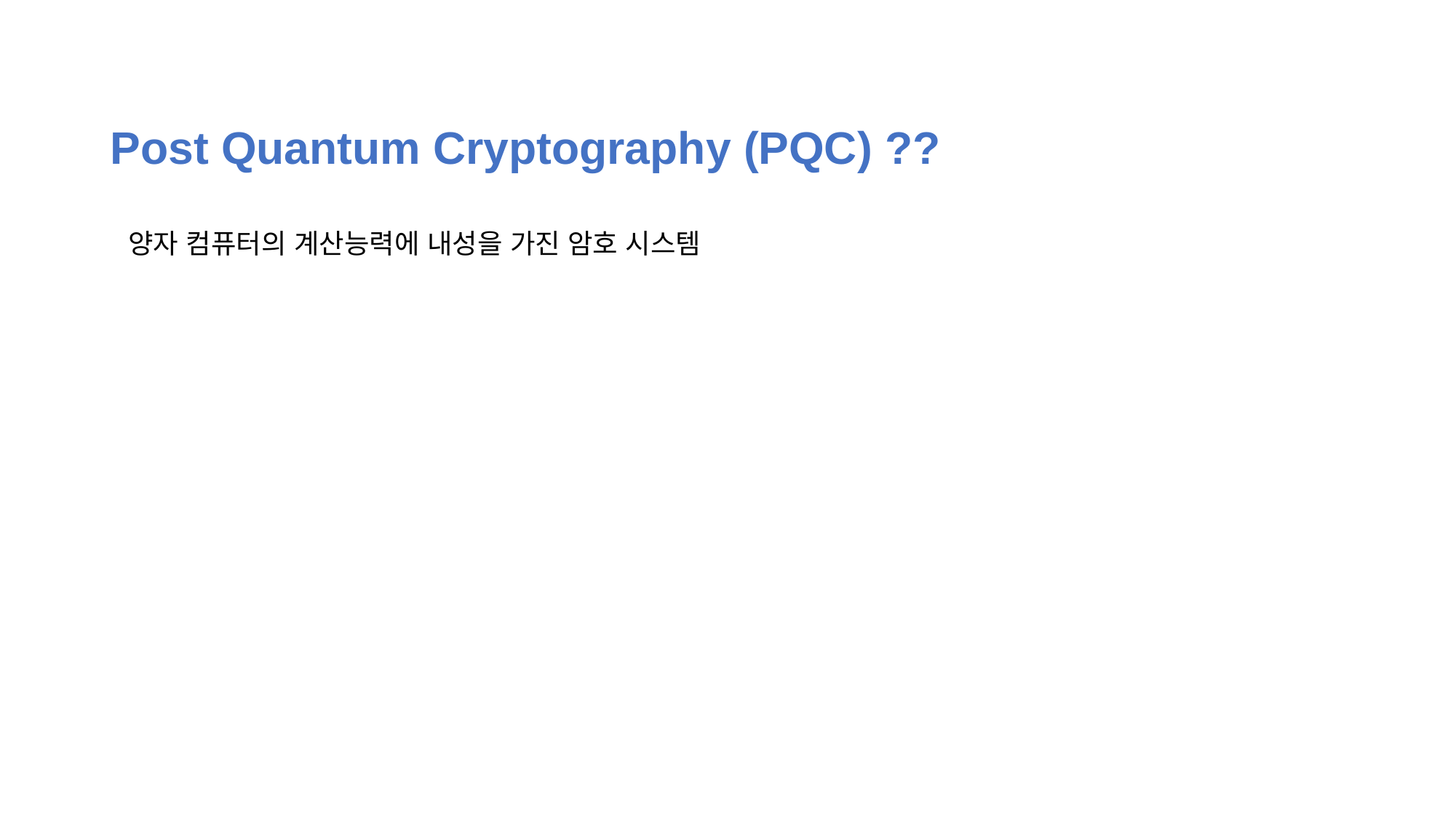

Post Quantum Cryptography (PQC) ??
양자 컴퓨터의 계산능력에 내성을 가진 암호 시스템